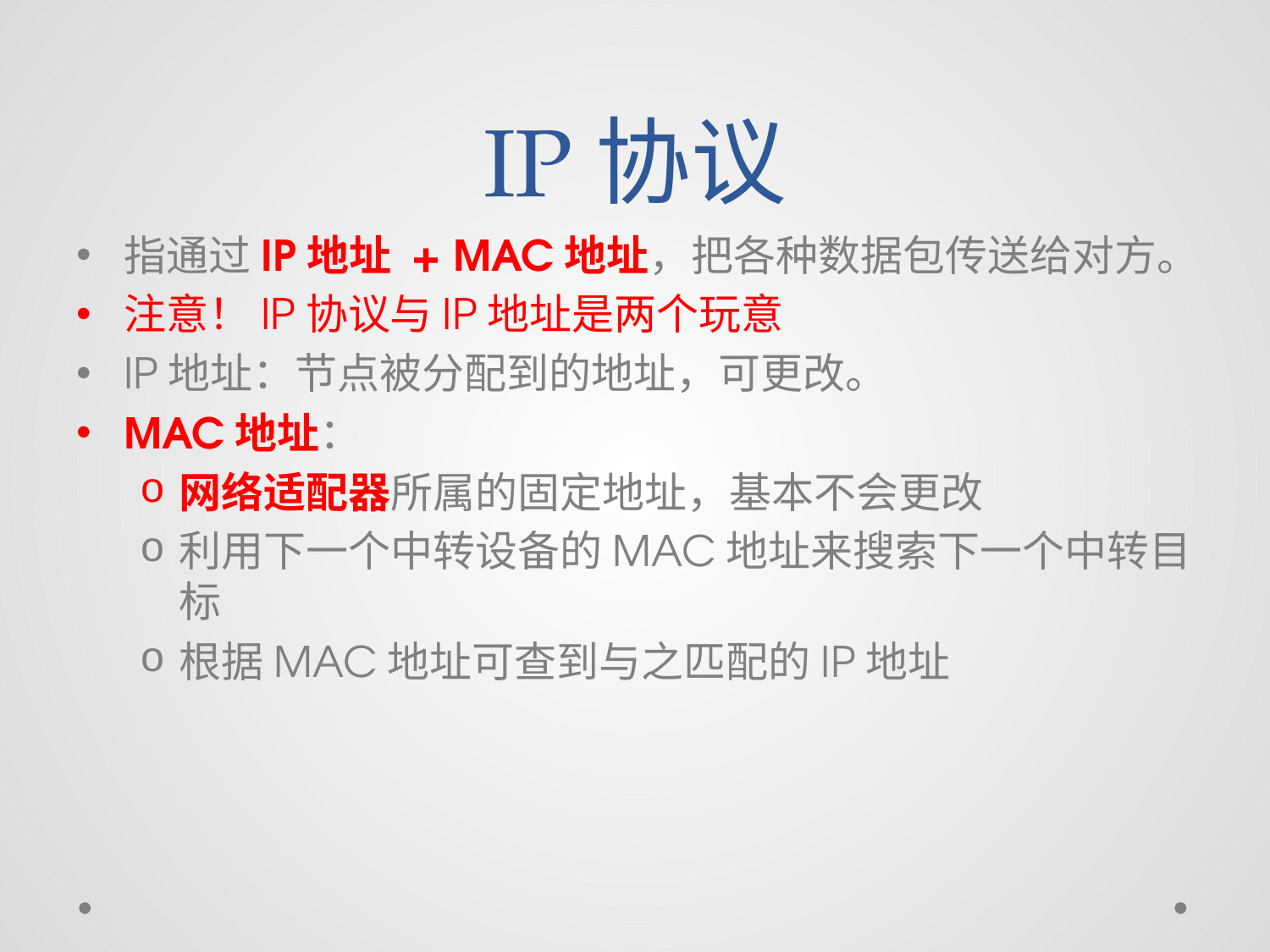

# IP协议
指通过IP地址 + MAC地址，把各种数据包传送给对方。
注意！IP协议与IP地址是两个玩意
IP地址：节点被分配到的地址，可更改。
MAC地址：
网络适配器所属的固定地址，基本不会更改
利用下一个中转设备的MAC地址来搜索下一个中转目标
根据MAC地址可查到与之匹配的IP地址